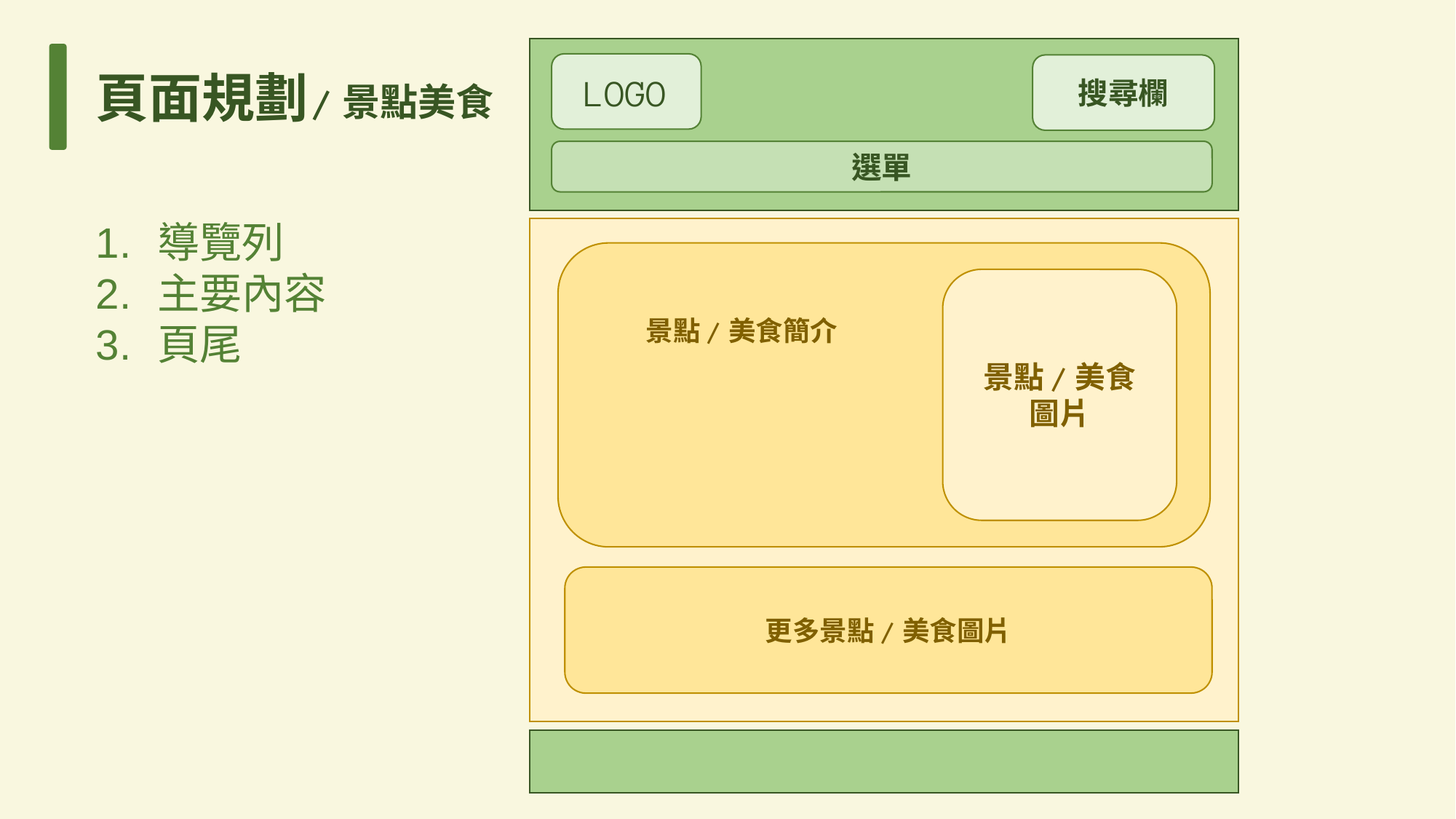

LOGO
搜尋欄
頁面規劃
/景點美食
選單
導覽列
主要內容
頁尾

景點/美食簡介
景點/美食
圖片
更多景點/美食圖片